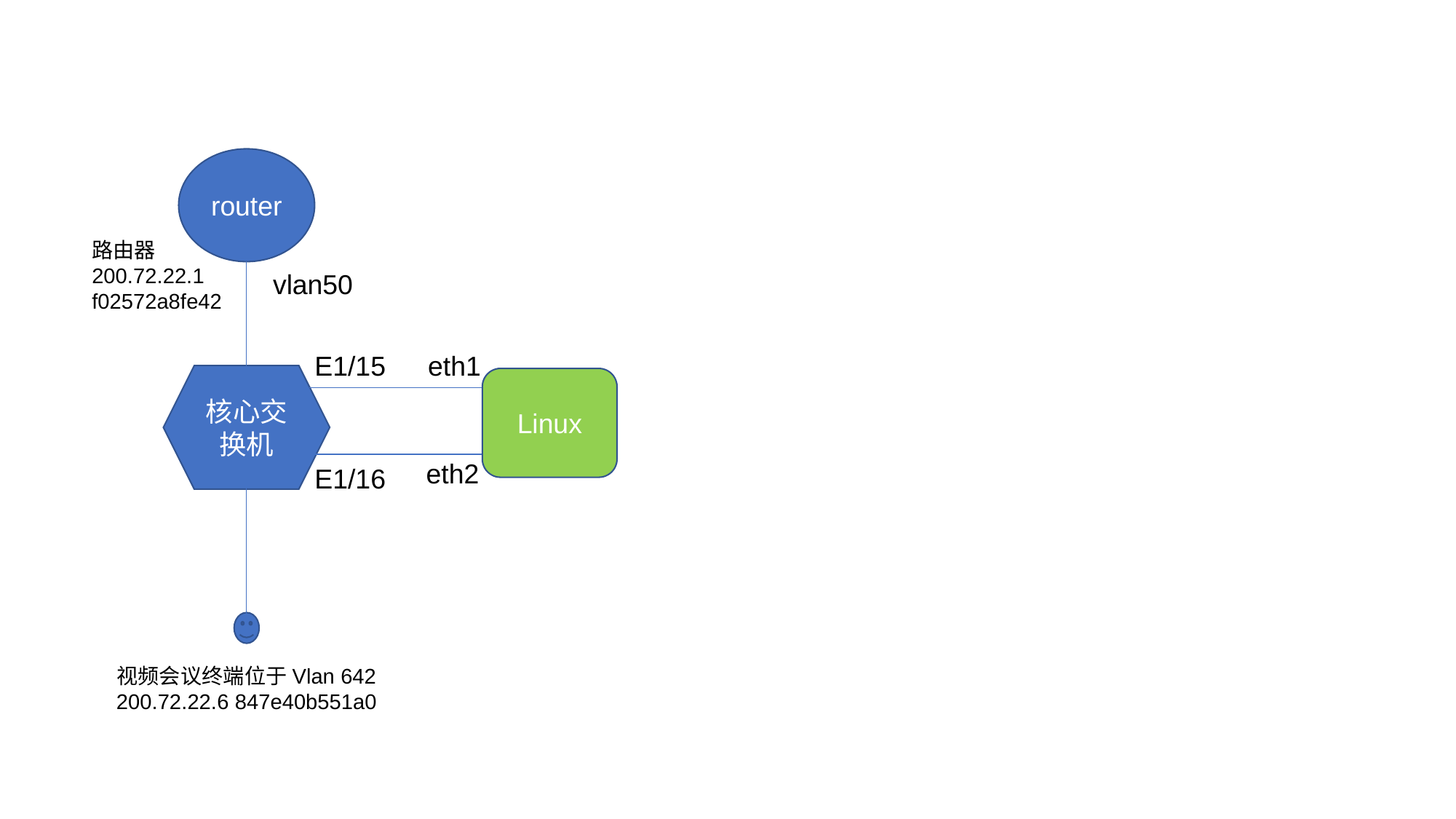

router
路由器
200.72.22.1
f02572a8fe42
vlan50
E1/15
eth1
核心交换机
Linux
eth2
E1/16

视频会议终端位于Vlan 642
200.72.22.6 847e40b551a0